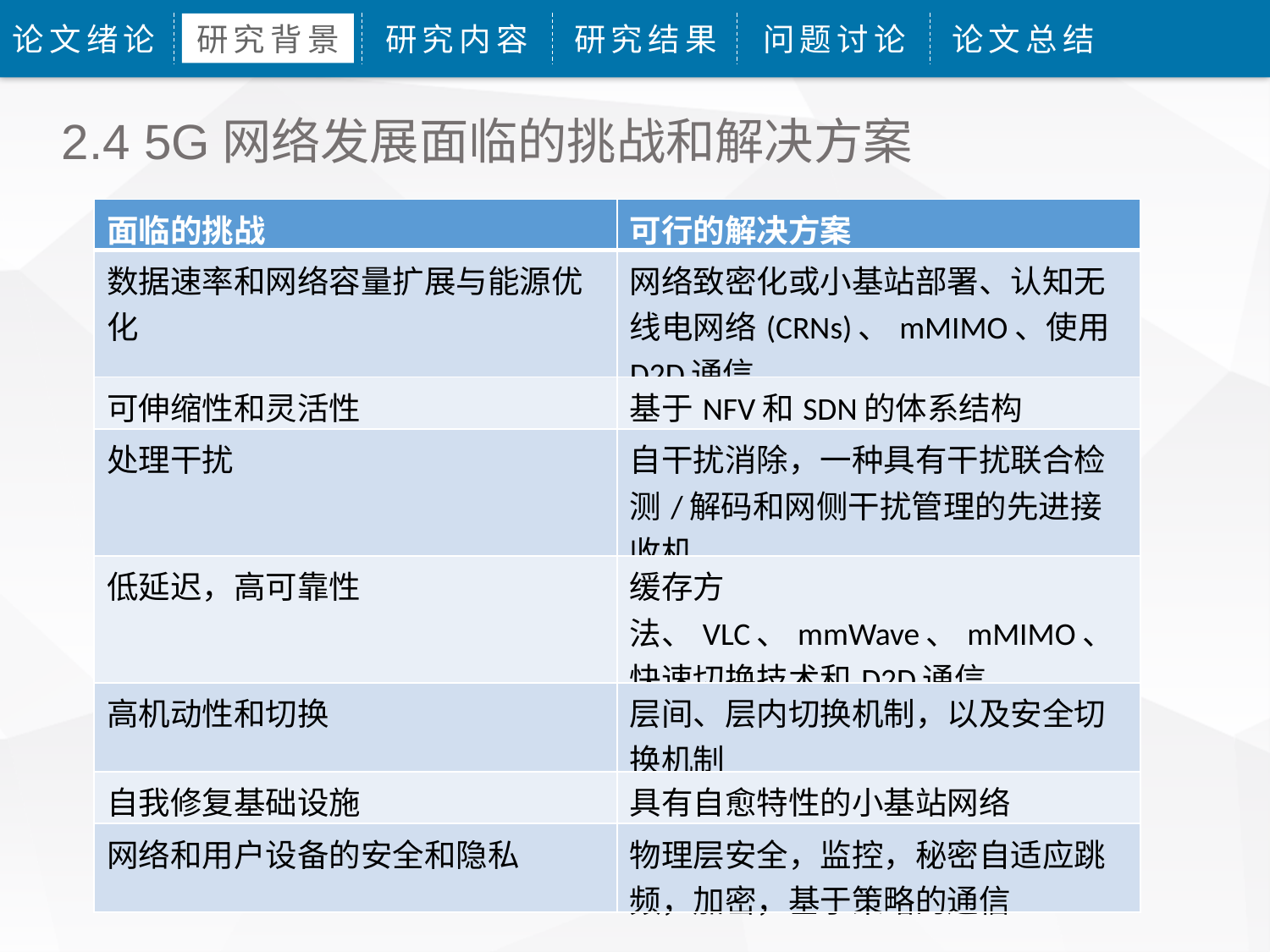

论文绪论
研究背景
研究内容
研究结果
问题讨论
论文总结

2.4 5G网络发展面临的挑战和解决方案

| 面临的挑战 | 可行的解决方案 |
| --- | --- |
| 数据速率和网络容量扩展与能源优化 | 网络致密化或小基站部署、认知无线电网络(CRNs)、mMIMO、使用D2D通信 |
| 可伸缩性和灵活性 | 基于NFV和SDN的体系结构 |
| 处理干扰 | 自干扰消除，一种具有干扰联合检测/解码和网侧干扰管理的先进接收机 |
| 低延迟，高可靠性 | 缓存方法、VLC、mmWave、mMIMO、快速切换技术和D2D通信。 |
| 高机动性和切换 | 层间、层内切换机制，以及安全切换机制 |
| 自我修复基础设施 | 具有自愈特性的小基站网络 |
| 网络和用户设备的安全和隐私 | 物理层安全，监控，秘密自适应跳频，加密，基于策略的通信 |